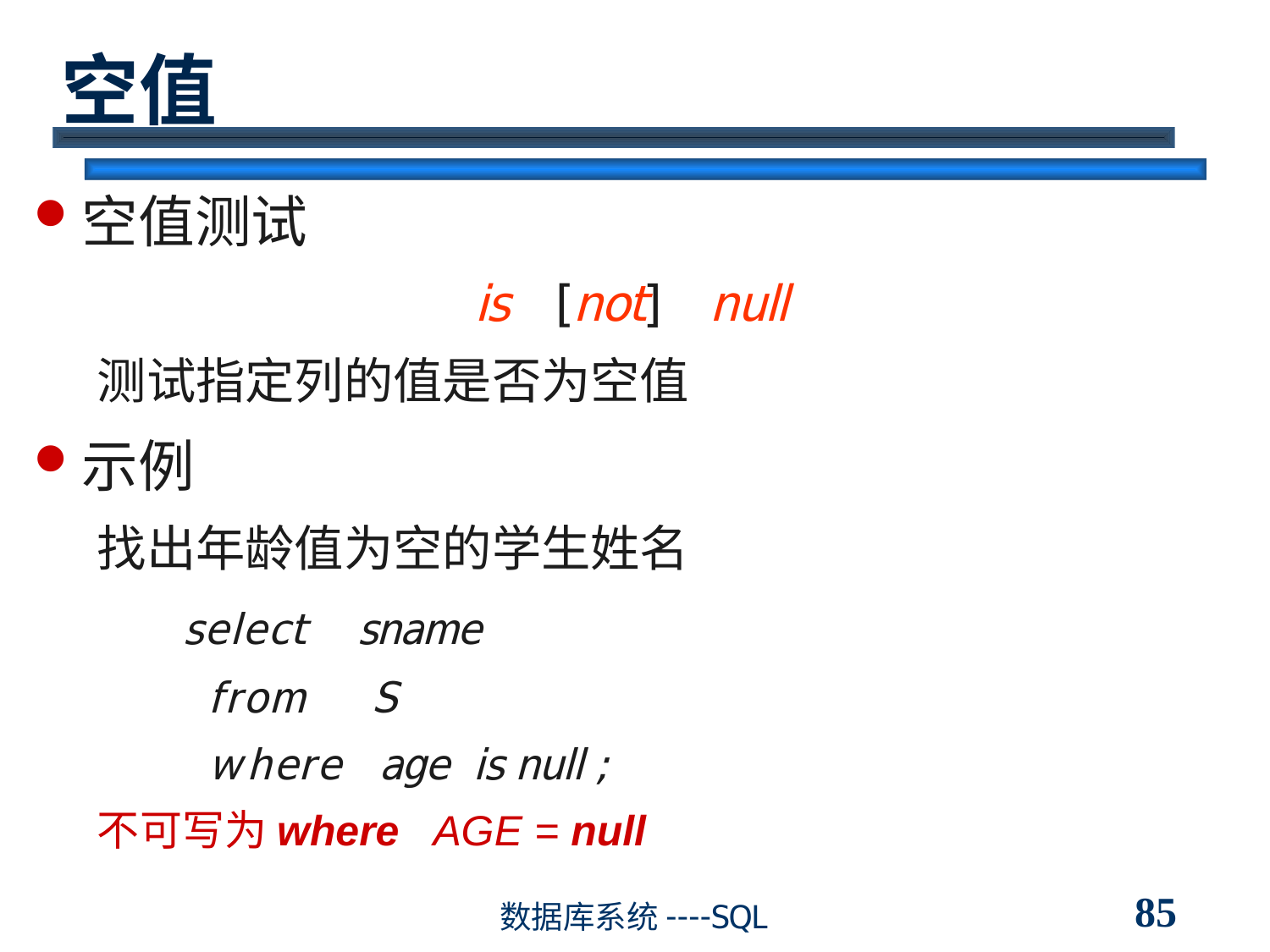

# 空值
空值测试
is   [not]   null
测试指定列的值是否为空值
示例
找出年龄值为空的学生姓名
      select    sname
         from     S
         where   age  is null ;
不可写为where   AGE = null
85
数据库系统----SQL